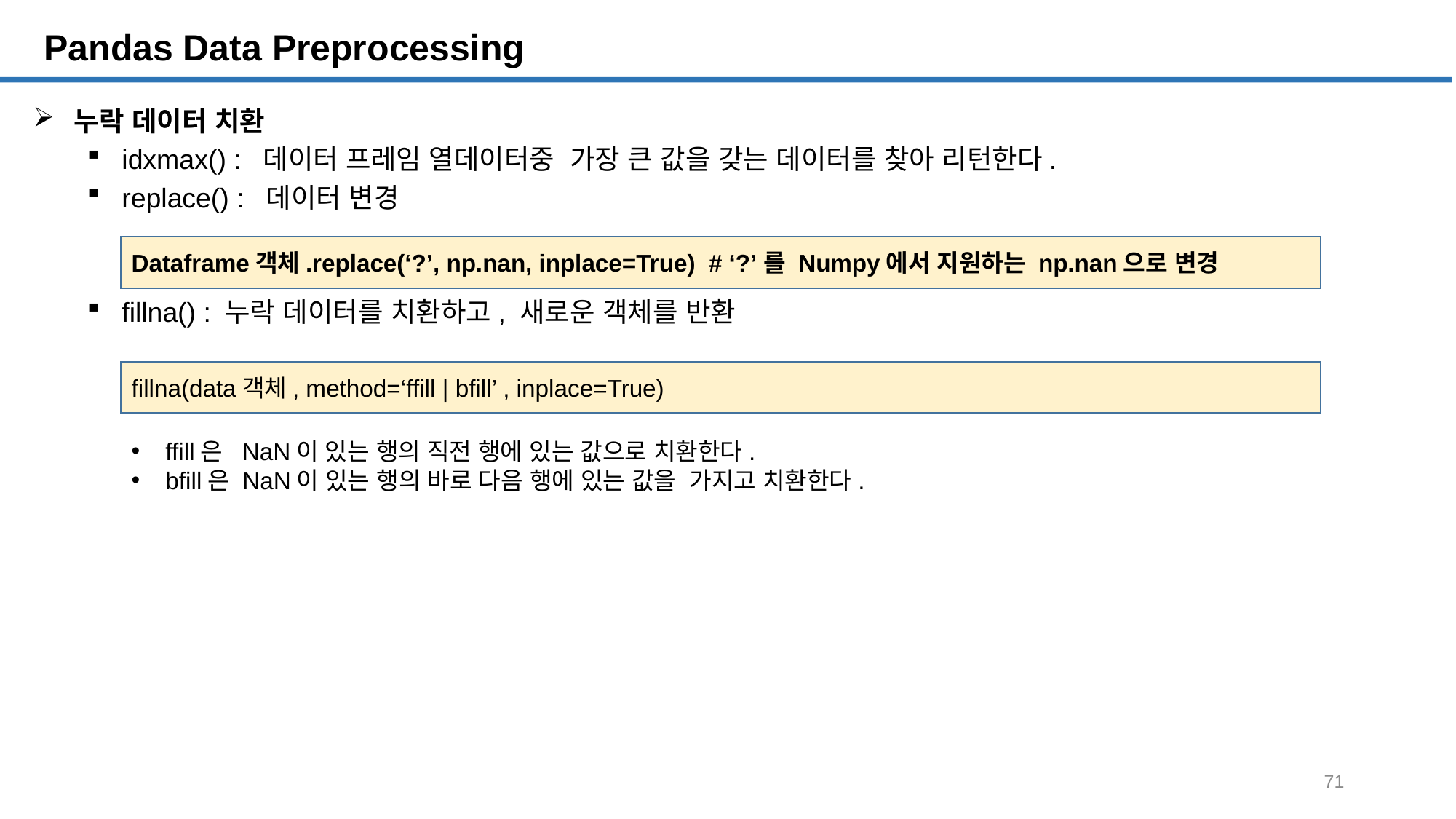

SQL 튜닝 개요
# Pandas Data Preprocessing

누락 데이터 치환
idxmax() :  데이터 프레임 열데이터중  가장 큰 값을 갖는 데이터를 찾아 리턴한다.
replace() :  데이터 변경

fillna() : 누락 데이터를 치환하고, 새로운 객체를 반환

Dataframe객체.replace(‘?’, np.nan, inplace=True)  # ‘?’를 Numpy에서 지원하는 np.nan으로 변경
fillna(data객체, method=‘ffill | bfill’ , inplace=True)
ffill은  NaN이 있는 행의 직전 행에 있는 값으로 치환한다.
bfill은 NaN이 있는 행의 바로 다음 행에 있는 값을  가지고 치환한다.
71